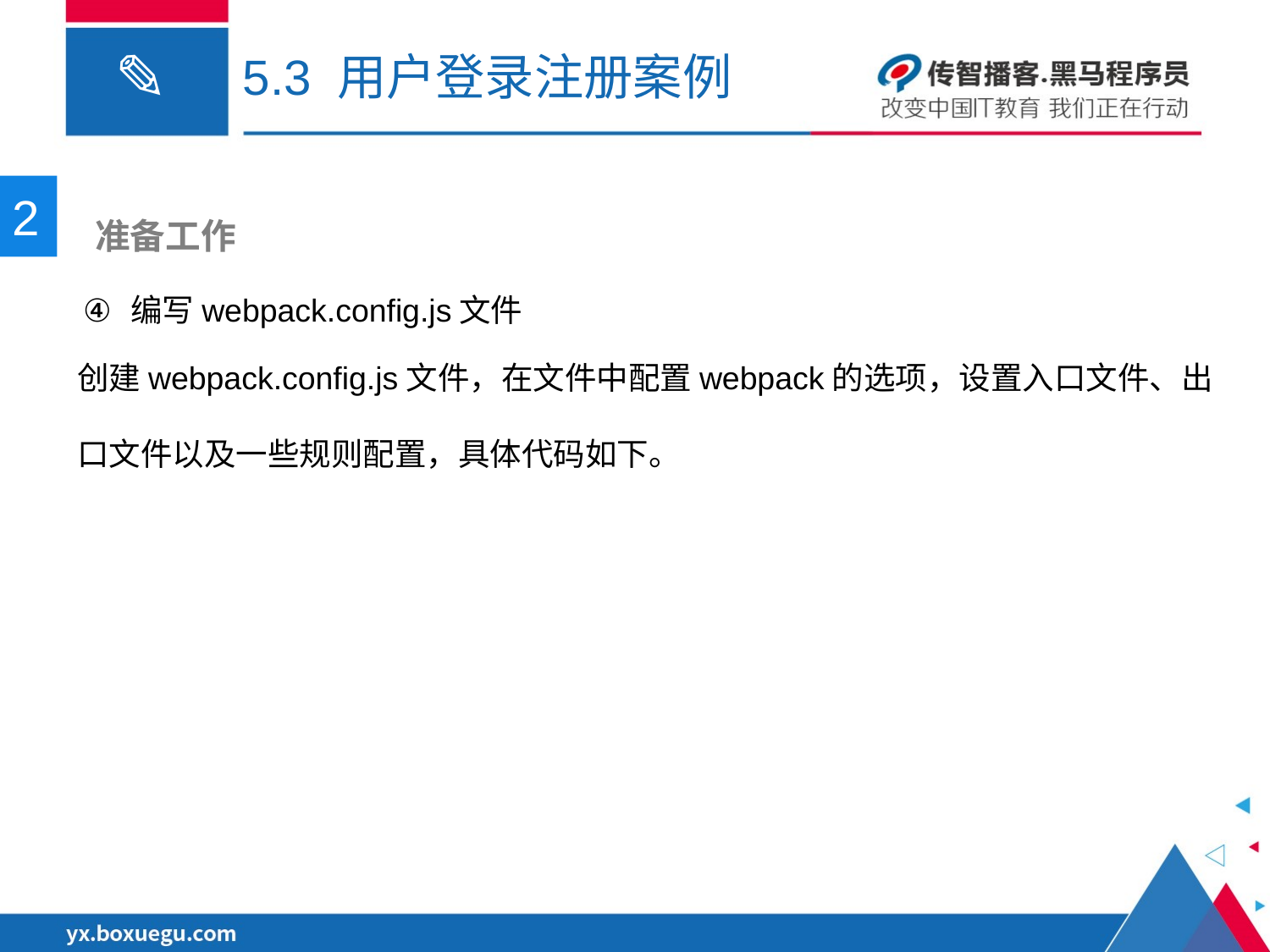

# 5.3 用户登录注册案例

2
  准备工作
编写webpack.config.js文件
创建webpack.config.js文件，在文件中配置webpack的选项，设置入口文件、出口文件以及一些规则配置，具体代码如下。